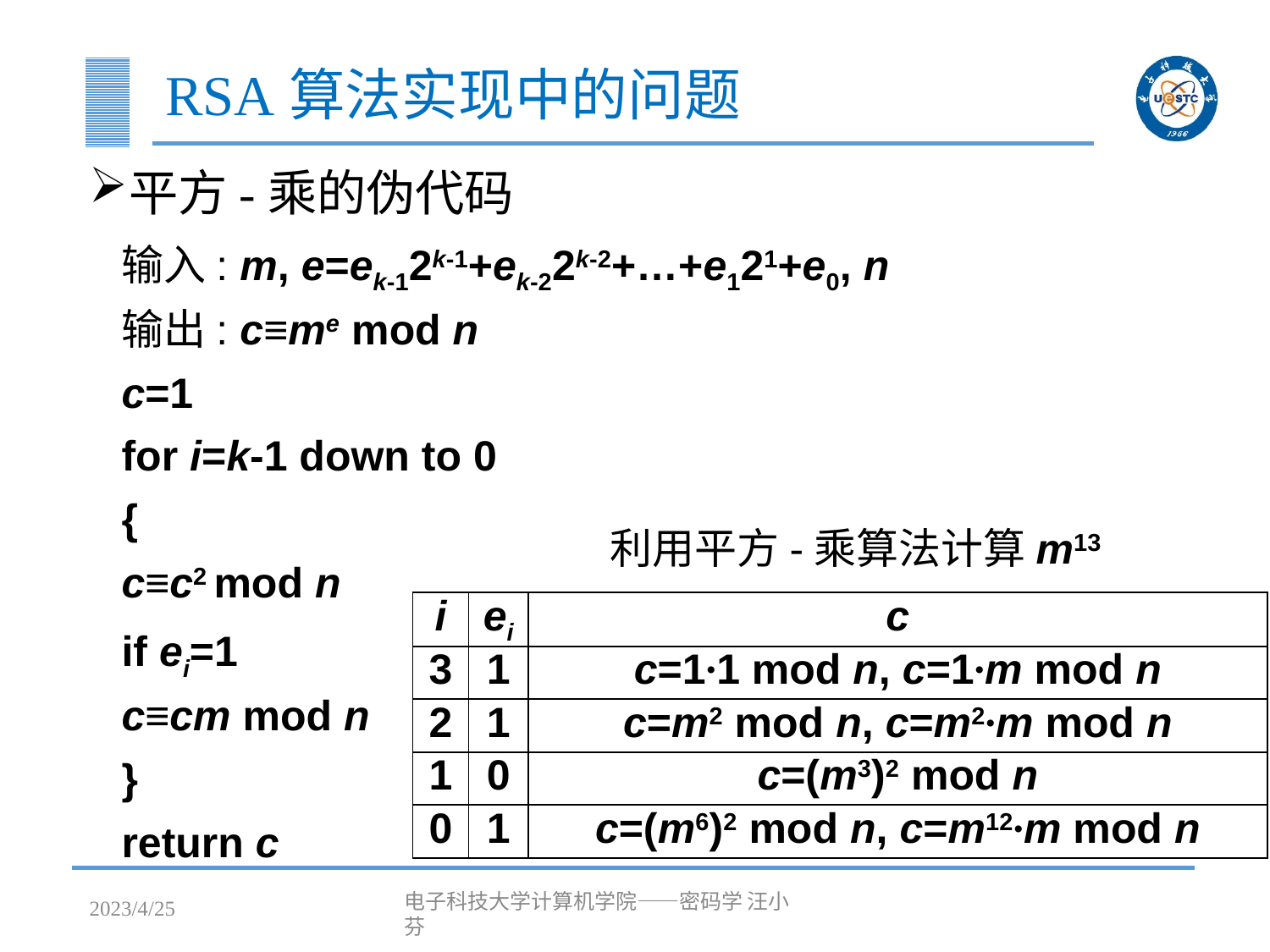

# RSA算法实现中的问题
平方-乘的伪代码
输入: m, e=ek-12k-1+ek-22k-2+…+e121+e0, n
输出: c≡me mod n
c=1
for i=k-1 down to 0
{
c≡c2 mod n
if ei=1
c≡cm mod n
}
return c

利用平方-乘算法计算m13
| i | ei | c |
| --- | --- | --- |
| 3 | 1 | c=1∙1 mod n, c=1∙m mod n |
| 2 | 1 | c=m2 mod n, c=m2∙m mod n |
| 1 | 0 | c=(m3)2 mod n |
| 0 | 1 | c=(m6)2 mod n, c=m12∙m mod n |
2023/4/25
电子科技大学计算机学院——密码学 汪小芬